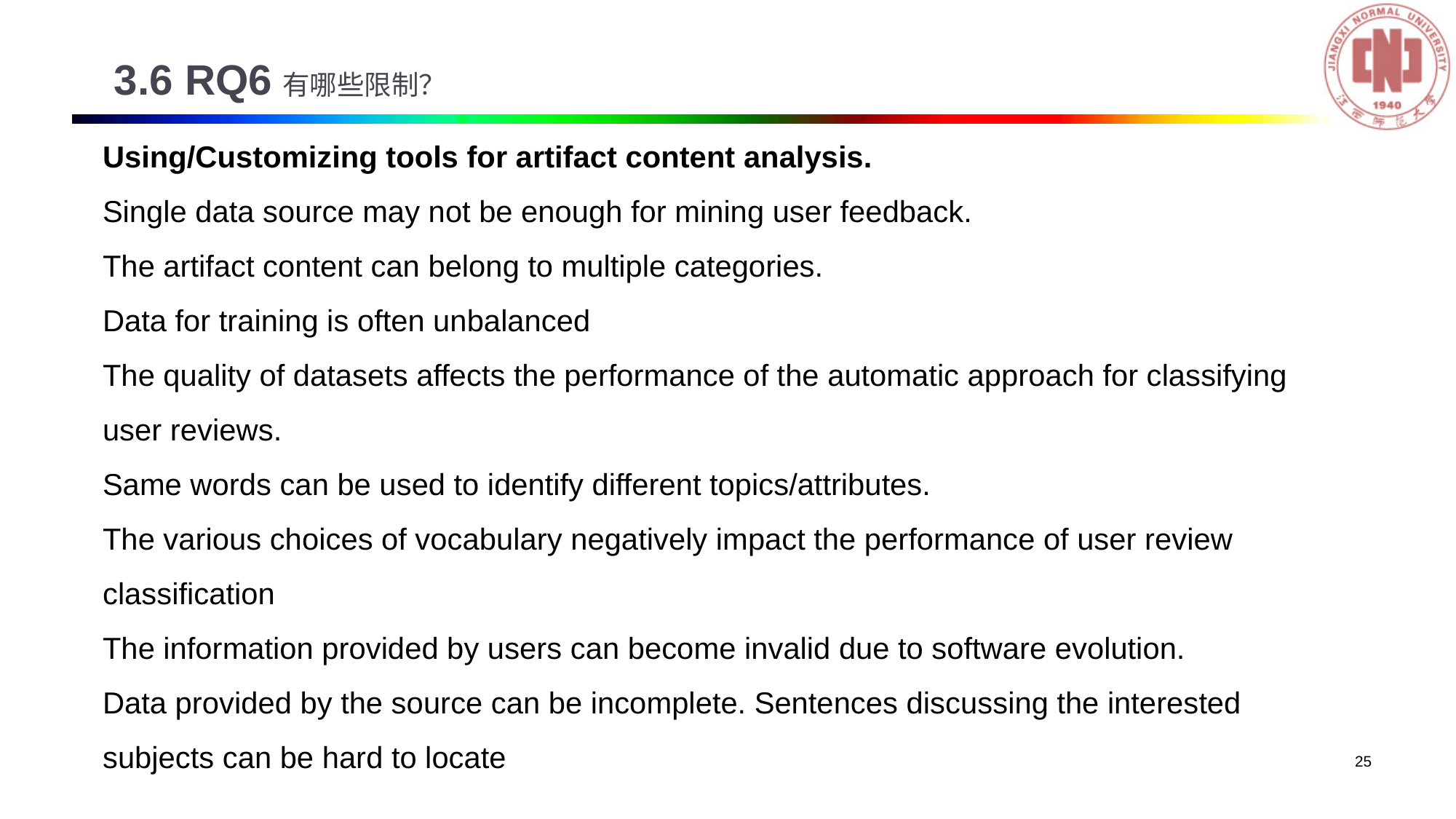

3.6 RQ6有哪些限制？
Using/Customizing tools for artifact content analysis.
Single data source may not be enough for mining user feedback.
The artifact content can belong to multiple categories.
Data for training is often unbalanced
The quality of datasets affects the performance of the automatic approach for classifying user reviews.
Same words can be used to identify different topics/attributes.
The various choices of vocabulary negatively impact the performance of user review classification
The information provided by users can become invalid due to software evolution.
Data provided by the source can be incomplete. Sentences discussing the interested subjects can be hard to locate

25